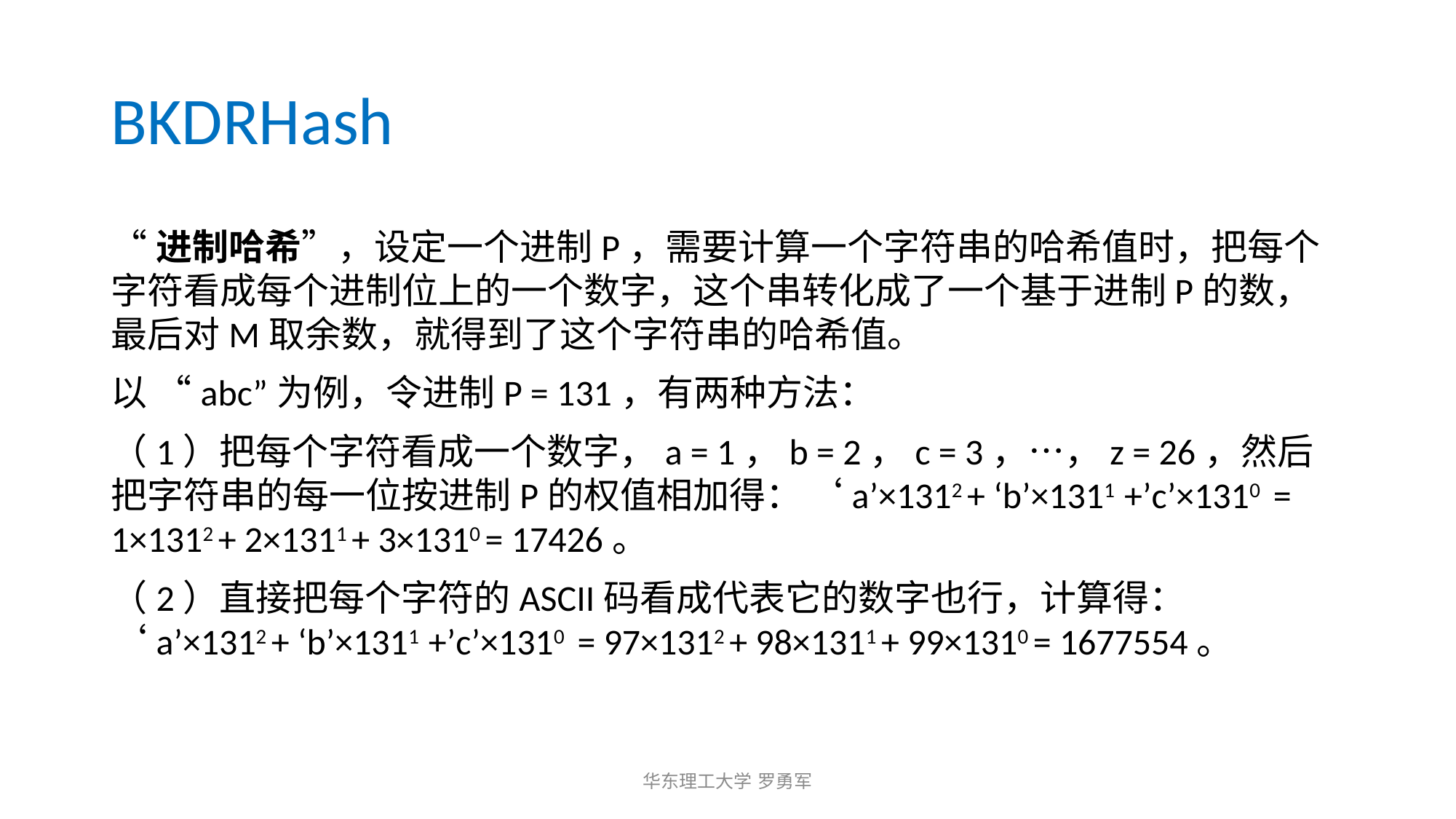

# BKDRHash
“进制哈希”，设定一个进制P，需要计算一个字符串的哈希值时，把每个字符看成每个进制位上的一个数字，这个串转化成了一个基于进制P的数，最后对M取余数，就得到了这个字符串的哈希值。
以 “abc”为例，令进制P = 131，有两种方法：
（1）把每个字符看成一个数字，a = 1，b = 2，c = 3，…，z = 26，然后把字符串的每一位按进制P的权值相加得： ‘a’×1312 + ‘b’×1311  +’c’×1310  = 1×1312 + 2×1311 + 3×1310 = 17426。
（2）直接把每个字符的ASCII码看成代表它的数字也行，计算得： ‘a’×1312 + ‘b’×1311  +’c’×1310  = 97×1312 + 98×1311 + 99×1310 = 1677554。

华东理工大学 罗勇军